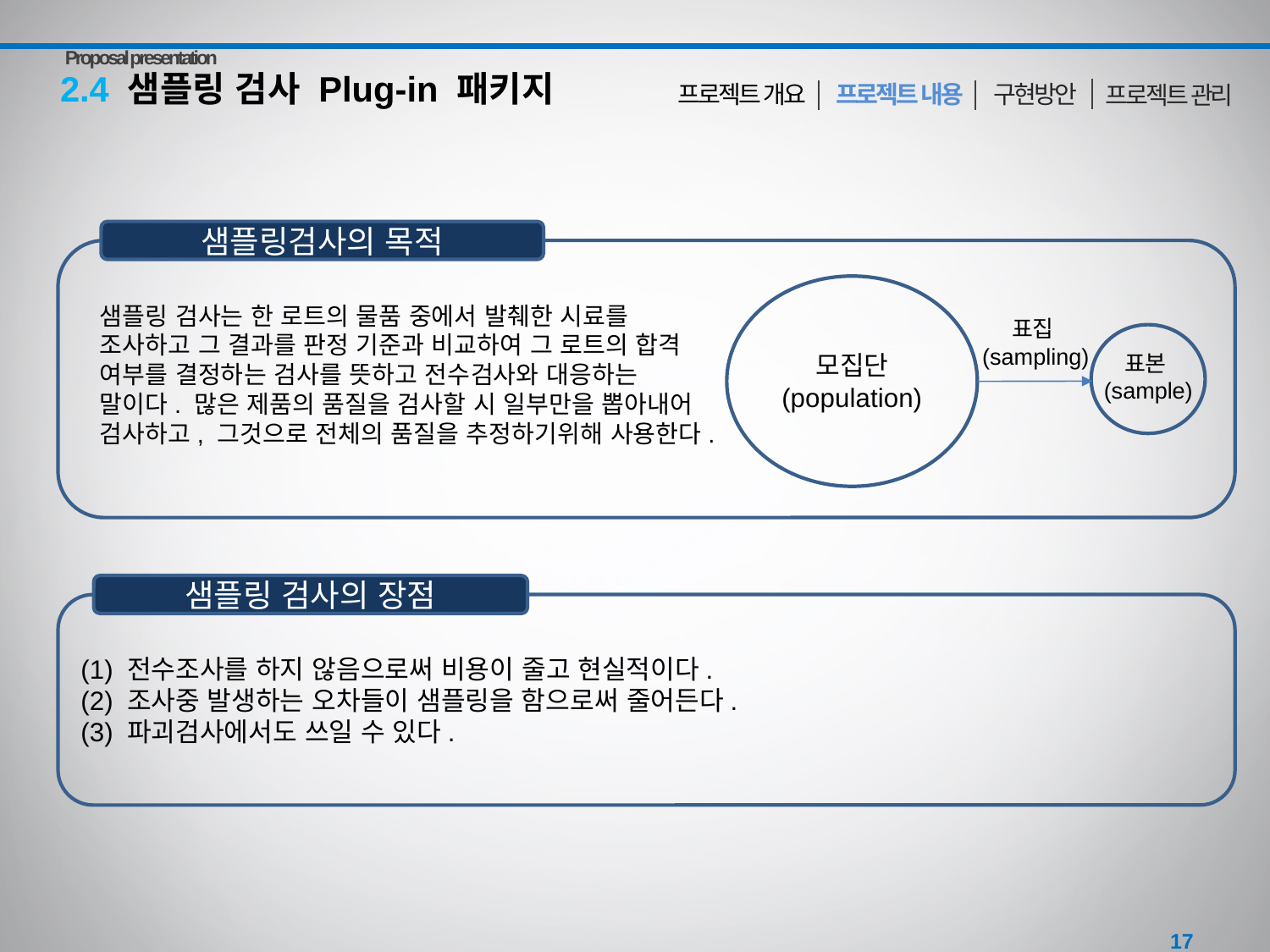

Proposal presentation

2.4 샘플링 검사 Plug-in 패키지
구현방안
 프로젝트 내용
프로젝트 개요
프로젝트 관리

샘플링검사의 목적

샘플링 검사는 한 로트의 물품 중에서 발췌한 시료를 조사하고 그 결과를 판정 기준과 비교하여 그 로트의 합격 여부를 결정하는 검사를 뜻하고 전수검사와 대응하는 말이다. 많은 제품의 품질을 검사할 시 일부만을 뽑아내어 검사하고, 그것으로 전체의 품질을 추정하기위해 사용한다.
표집(sampling)

표본(sample)
모집단
(population)
샘플링 검사의 장점
(1) 전수조사를 하지 않음으로써 비용이 줄고 현실적이다.
(2) 조사중 발생하는 오차들이 샘플링을 함으로써 줄어든다.
(3) 파괴검사에서도 쓰일 수 있다.
17